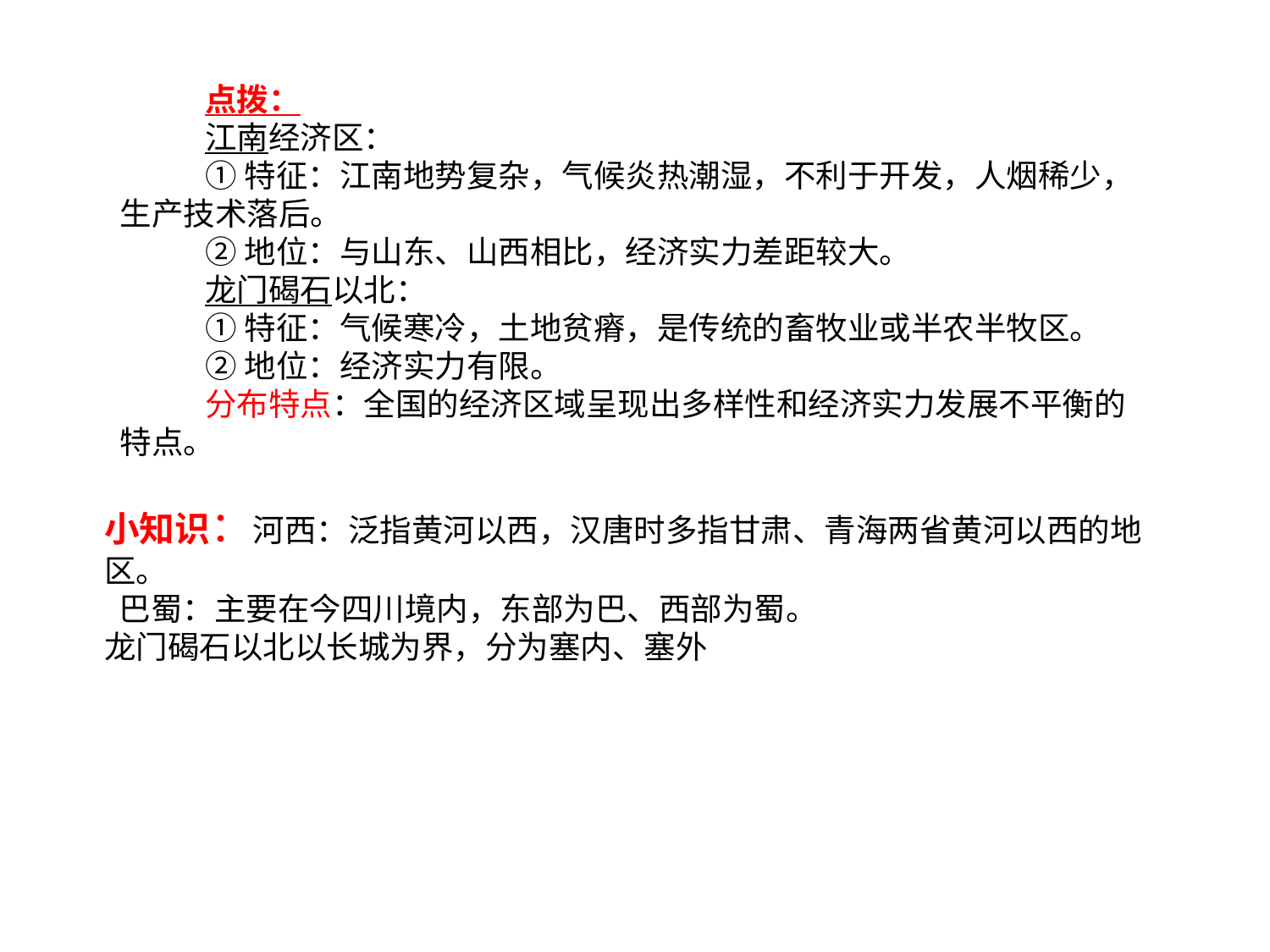

点拨：
江南经济区：①特征：江南地势复杂，气候炎热潮湿，不利于开发，人烟稀少，生产技术落后。②地位：与山东、山西相比，经济实力差距较大。龙门碣石以北：①特征：气候寒冷，土地贫瘠，是传统的畜牧业或半农半牧区。②地位：经济实力有限。
分布特点：全国的经济区域呈现出多样性和经济实力发展不平衡的特点。
小知识：河西：泛指黄河以西，汉唐时多指甘肃、青海两省黄河以西的地区。
 巴蜀：主要在今四川境内，东部为巴、西部为蜀。
龙门碣石以北以长城为界，分为塞内、塞外